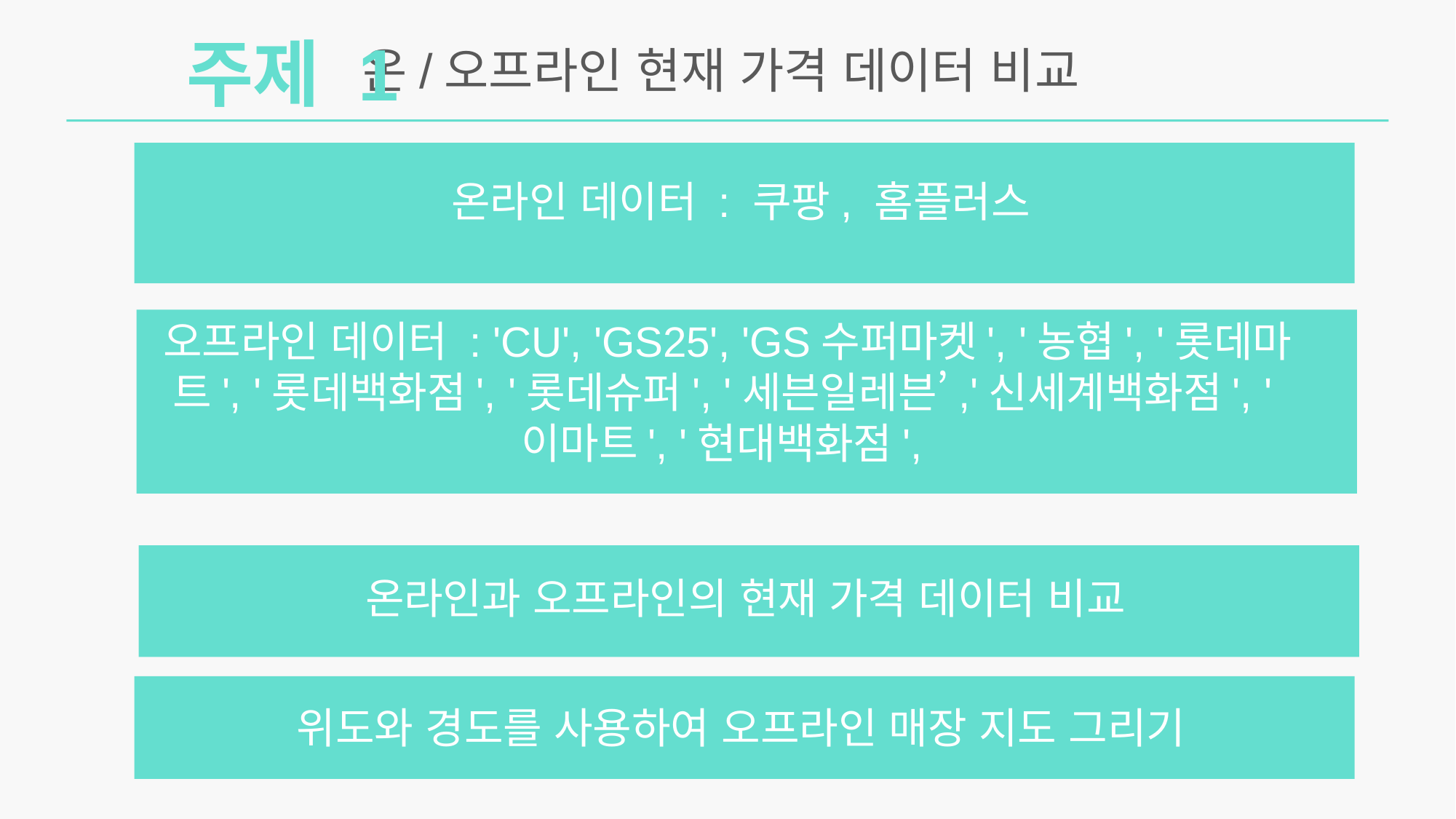

주제 1
온/오프라인 현재 가격 데이터 비교

온라인 데이터 : 쿠팡, 홈플러스
오프라인 데이터 : 'CU', 'GS25', 'GS수퍼마켓', '농협', '롯데마트', '롯데백화점', '롯데슈퍼', '세븐일레븐’,'신세계백화점', '이마트', '현대백화점',

온라인과 오프라인의 현재 가격 데이터 비교

위도와 경도를 사용하여 오프라인 매장 지도 그리기